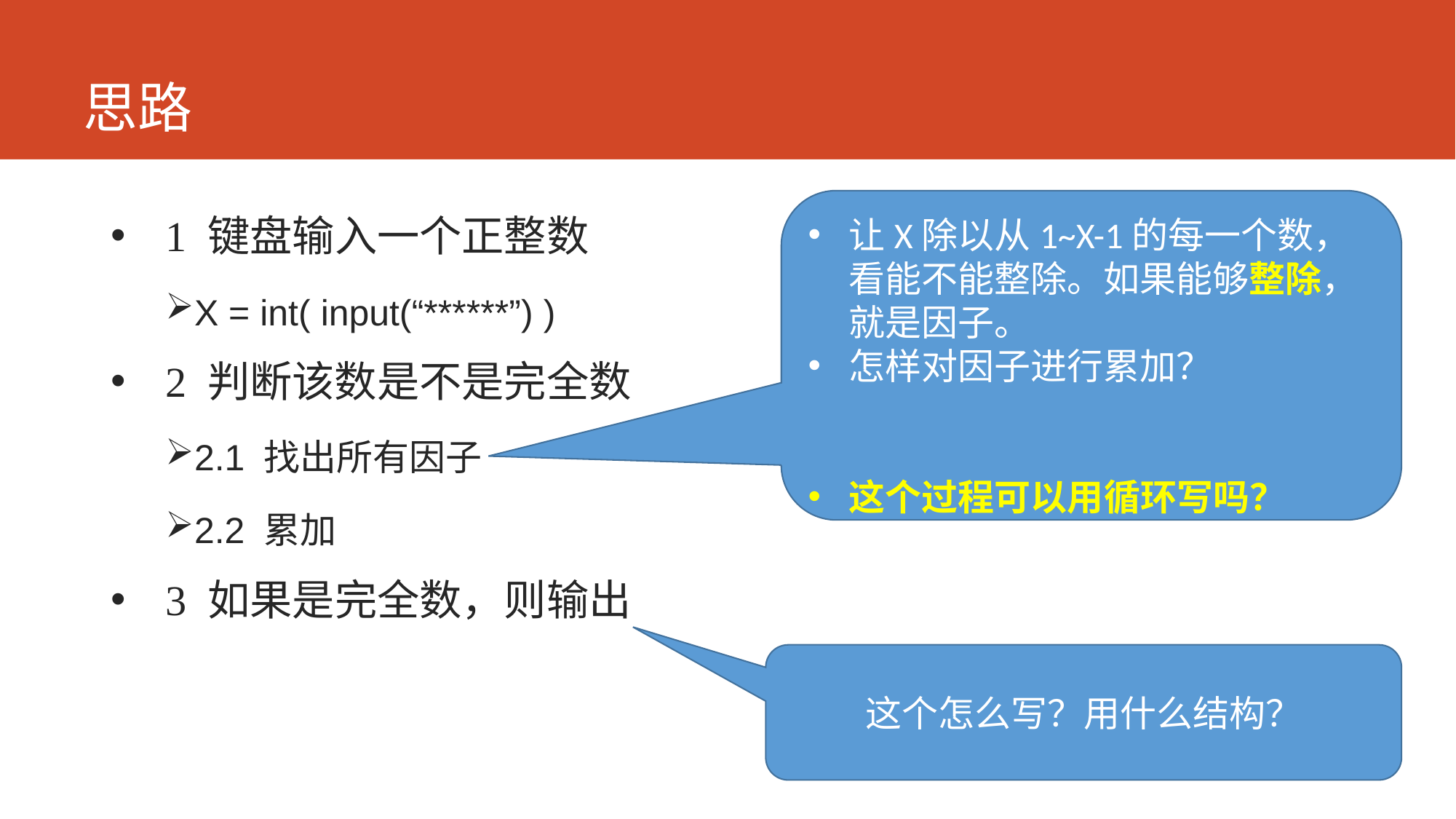

# 思路
让X除以从1~X-1的每一个数，看能不能整除。如果能够整除，就是因子。
怎样对因子进行累加？

这个过程可以用循环写吗？
1 键盘输入一个正整数
X = int( input(“******”) )
2 判断该数是不是完全数
2.1 找出所有因子
2.2 累加
3 如果是完全数，则输出

这个怎么写？用什么结构？